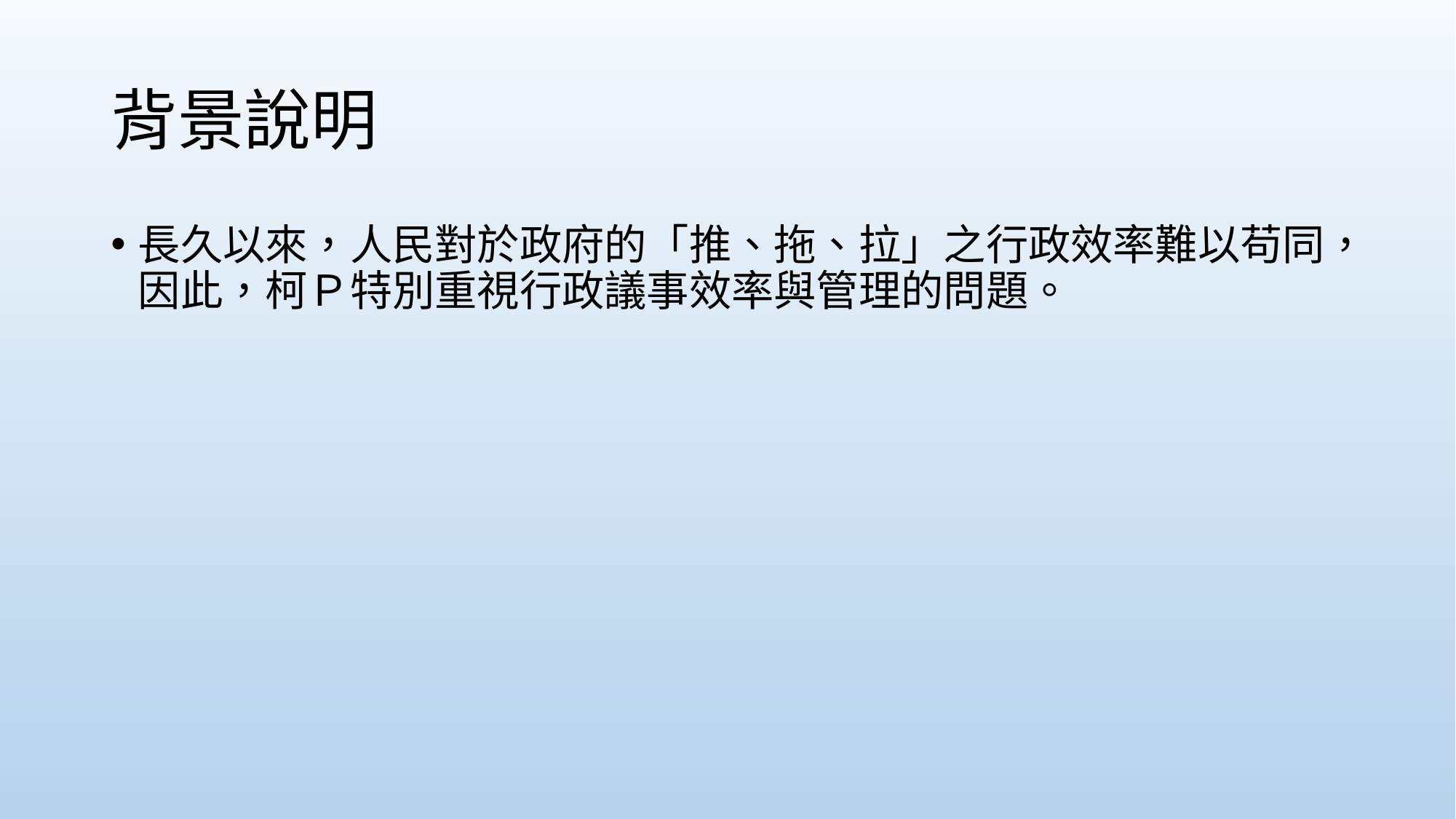

# 背景說明
長久以來，人民對於政府的「推、拖、拉」之行政效率難以苟同，因此，柯Ｐ特別重視行政議事效率與管理的問題。